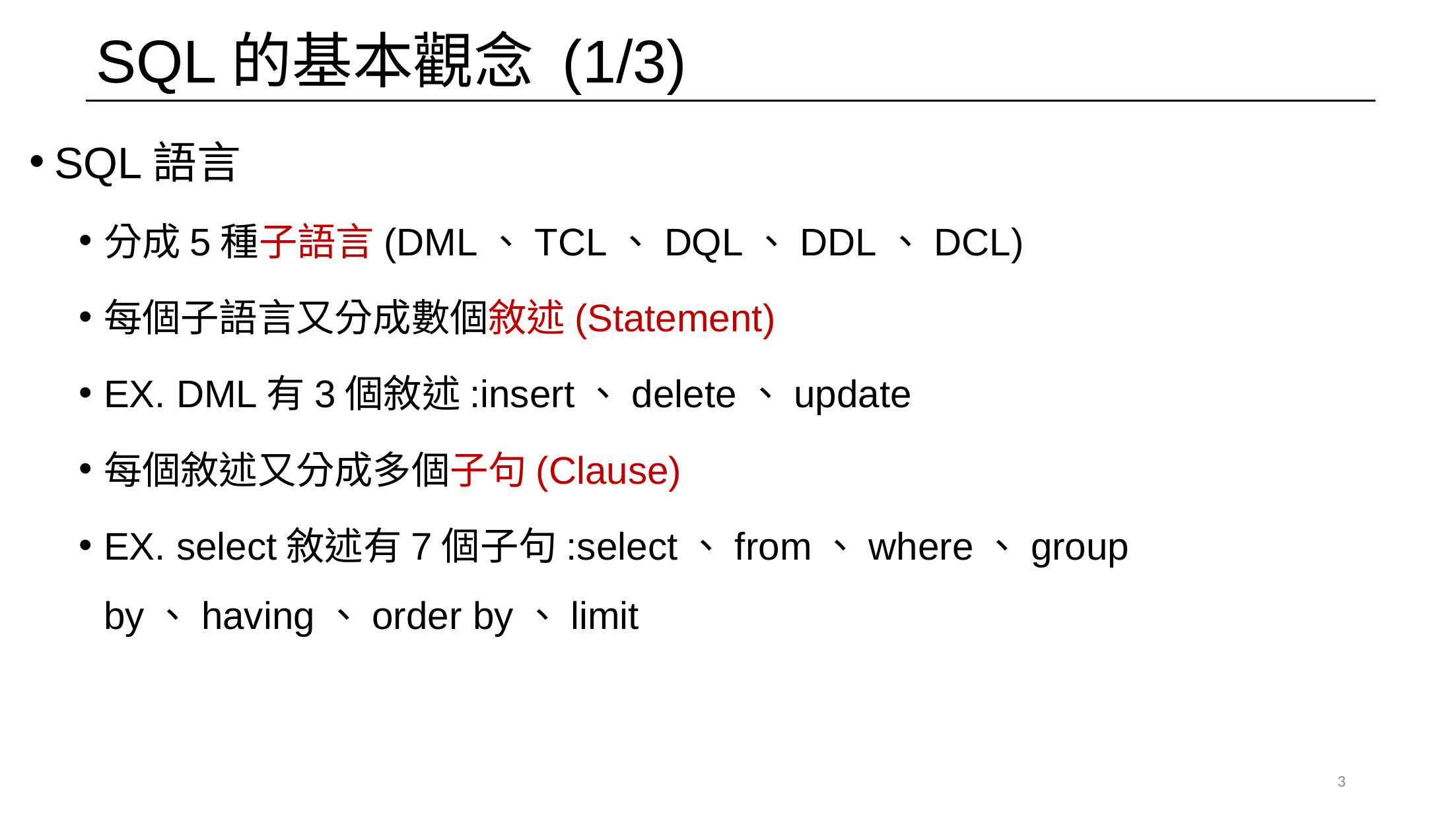

# SQL的基本觀念 (1/3)
SQL語言
分成5種子語言(DML、TCL、DQL、DDL、DCL)
每個子語言又分成數個敘述(Statement)
EX. DML有3個敘述:insert、delete、update
每個敘述又分成多個子句(Clause)
EX. select敘述有7個子句:select、from、where、group by、having、order by、limit
3